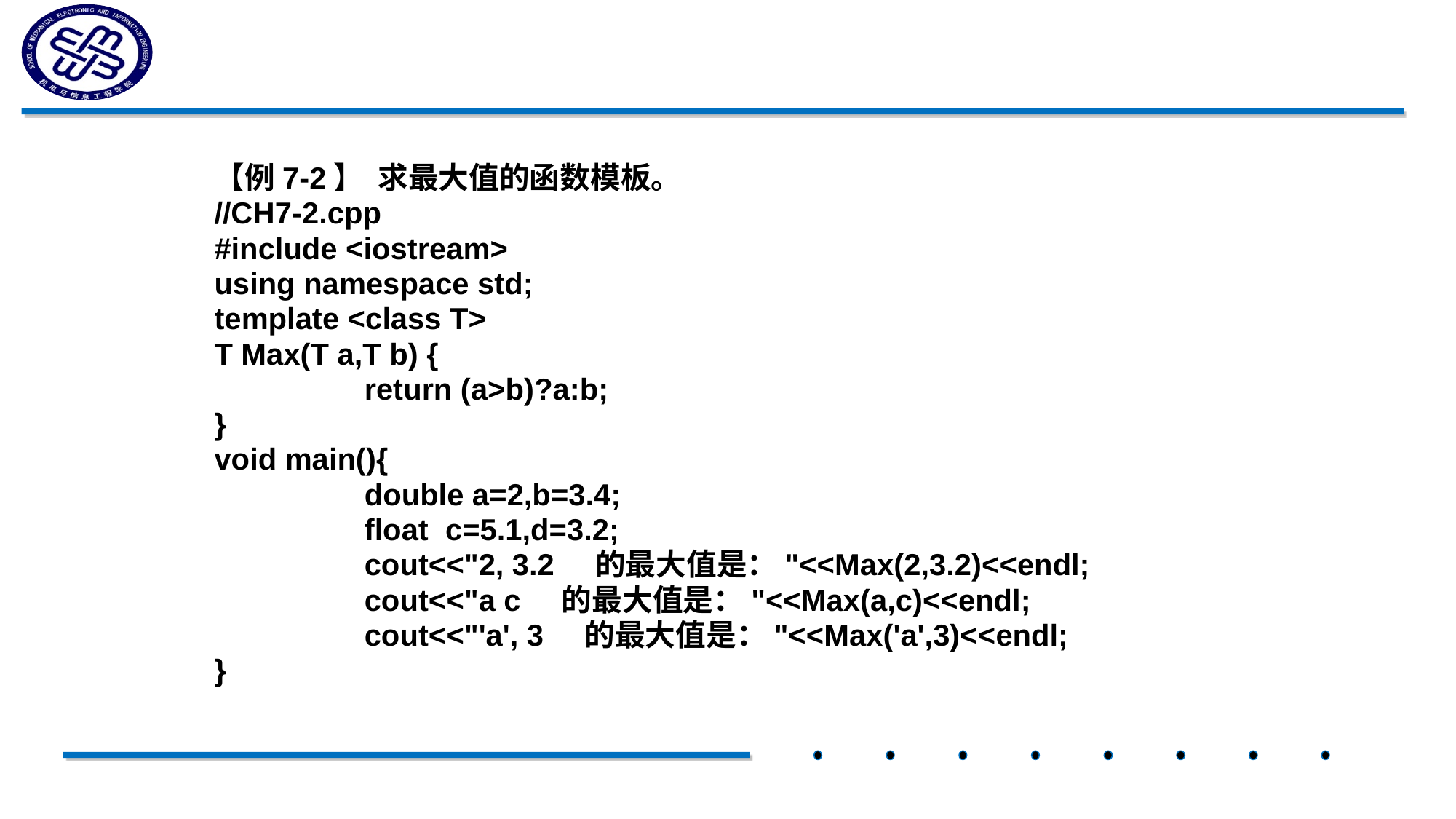

#
【例7-2】  求最大值的函数模板。
//CH7-2.cpp
#include <iostream>
using namespace std;
template <class T>
T Max(T a,T b) {
		return (a>b)?a:b;
}
void main(){
		double a=2,b=3.4;
		float  c=5.1,d=3.2;
		cout<<"2, 3.2    的最大值是："<<Max(2,3.2)<<endl;
		cout<<"a c    的最大值是："<<Max(a,c)<<endl;
		cout<<"'a', 3    的最大值是："<<Max('a',3)<<endl;
}